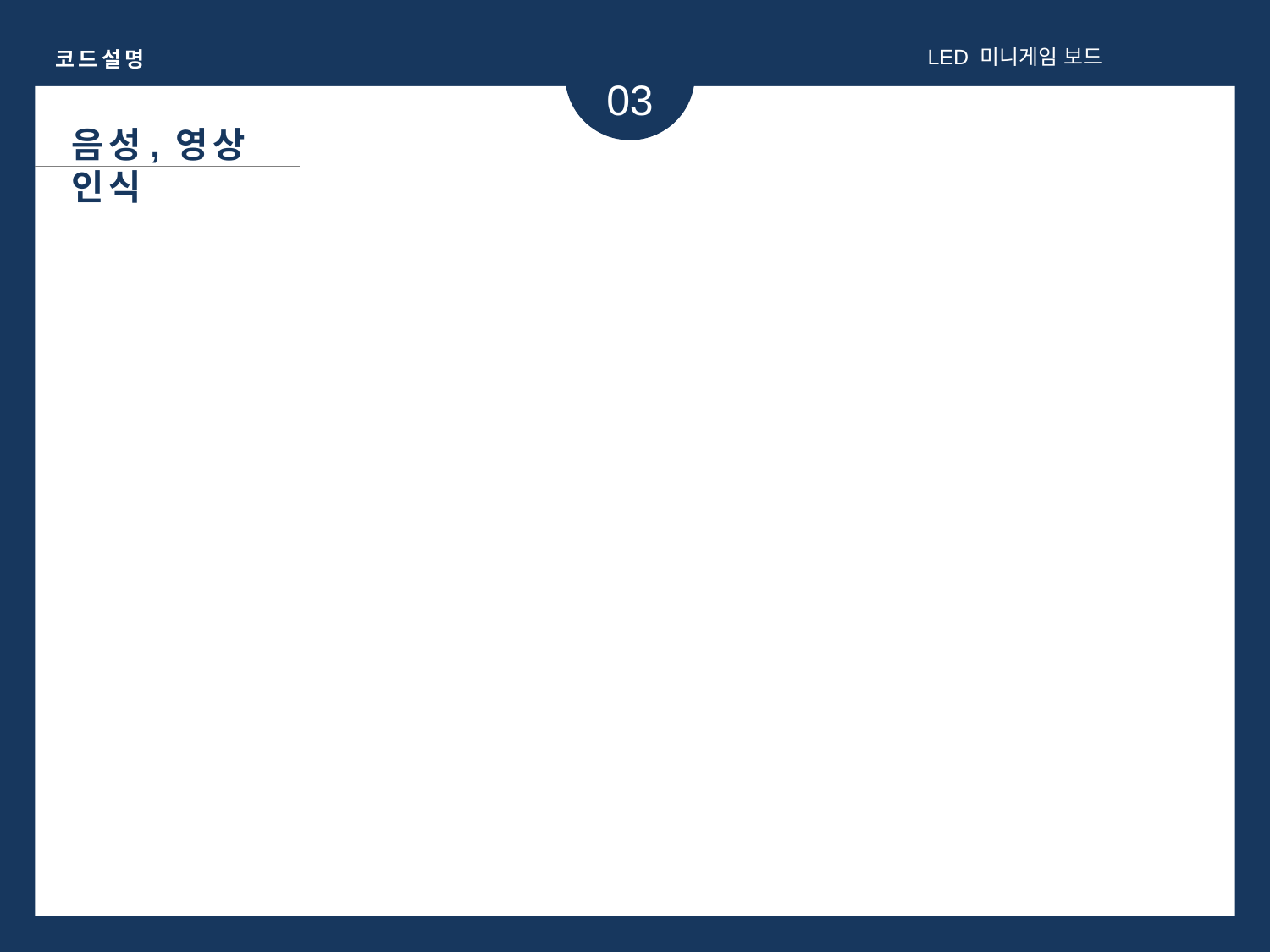

LED 미니게임 보드
코  드  설  명
03

음 성, 영 상  인 식